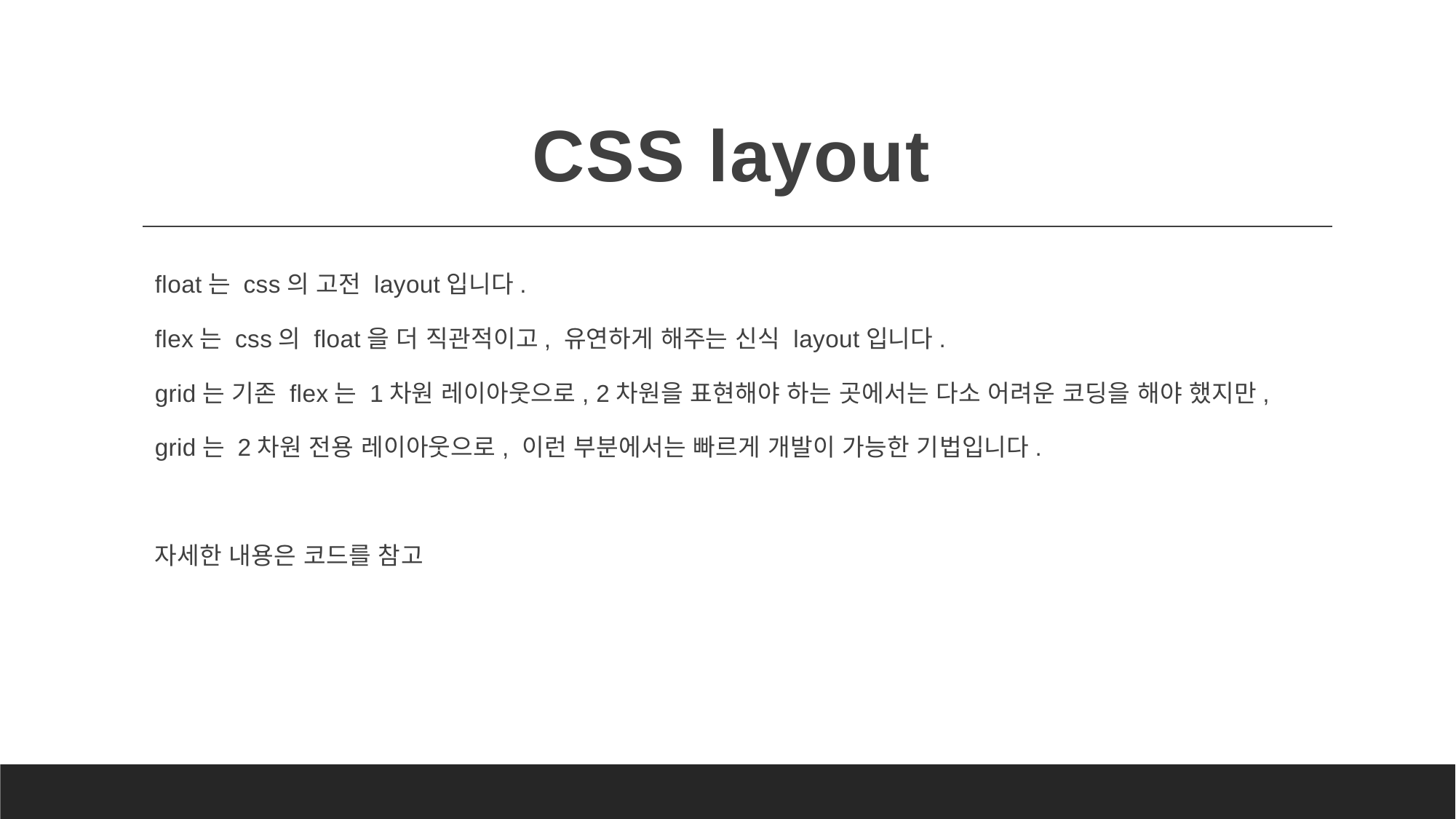

# CSS layout
float는 css의 고전 layout입니다.
flex는 css의 float을 더 직관적이고, 유연하게 해주는 신식 layout입니다.
grid는 기존 flex는 1차원 레이아웃으로, 2차원을 표현해야 하는 곳에서는 다소 어려운 코딩을 해야 했지만,
grid는 2차원 전용 레이아웃으로, 이런 부분에서는 빠르게 개발이 가능한 기법입니다.

자세한 내용은 코드를 참고